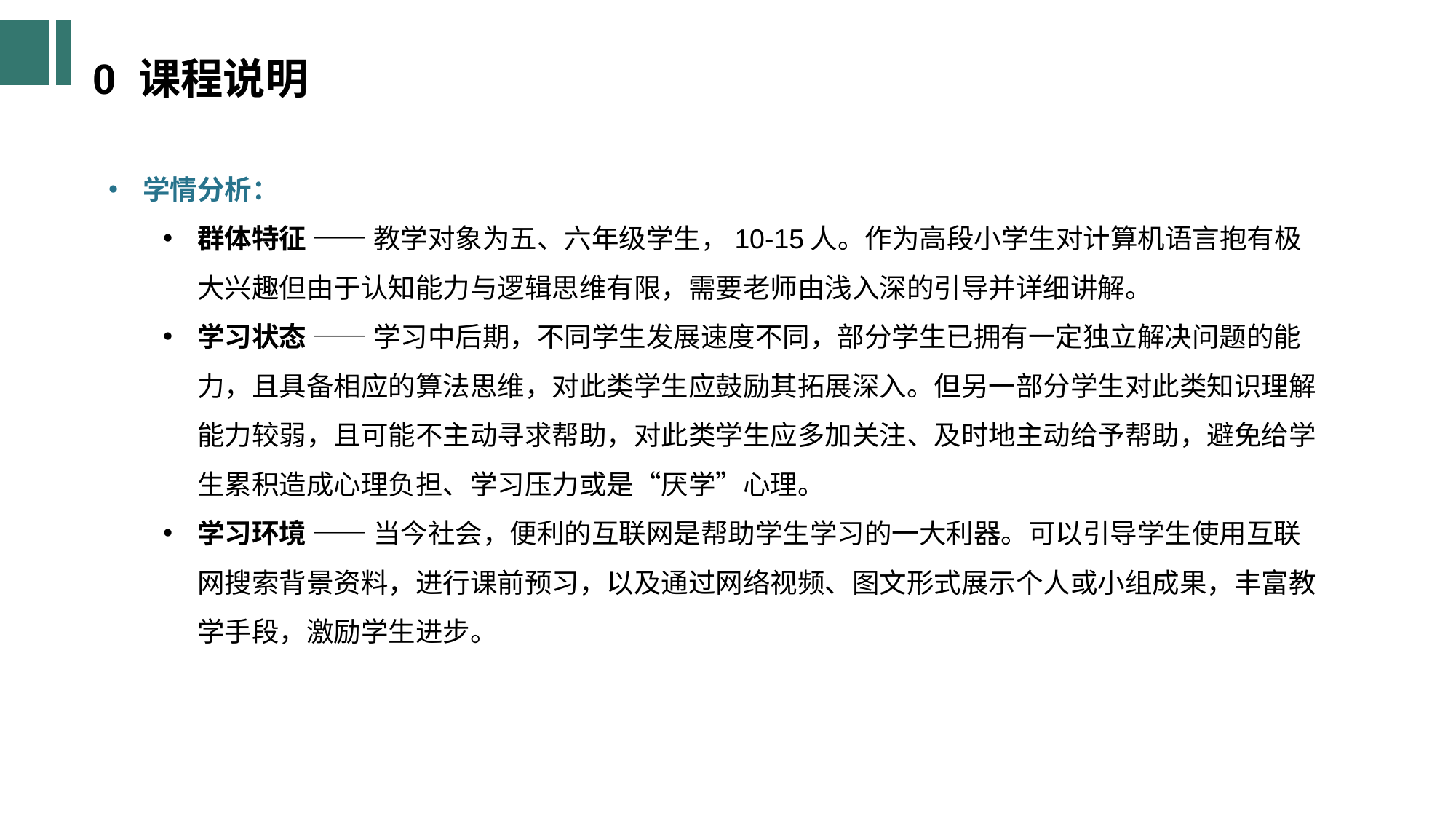

0 课程说明

学情分析：
群体特征 —— 教学对象为五、六年级学生，10-15人。作为高段小学生对计算机语言抱有极大兴趣但由于认知能力与逻辑思维有限，需要老师由浅入深的引导并详细讲解。
学习状态 —— 学习中后期，不同学生发展速度不同，部分学生已拥有一定独立解决问题的能力，且具备相应的算法思维，对此类学生应鼓励其拓展深入。但另一部分学生对此类知识理解能力较弱，且可能不主动寻求帮助，对此类学生应多加关注、及时地主动给予帮助，避免给学生累积造成心理负担、学习压力或是“厌学”心理。
学习环境 —— 当今社会，便利的互联网是帮助学生学习的一大利器。可以引导学生使用互联网搜索背景资料，进行课前预习，以及通过网络视频、图文形式展示个人或小组成果，丰富教学手段，激励学生进步。